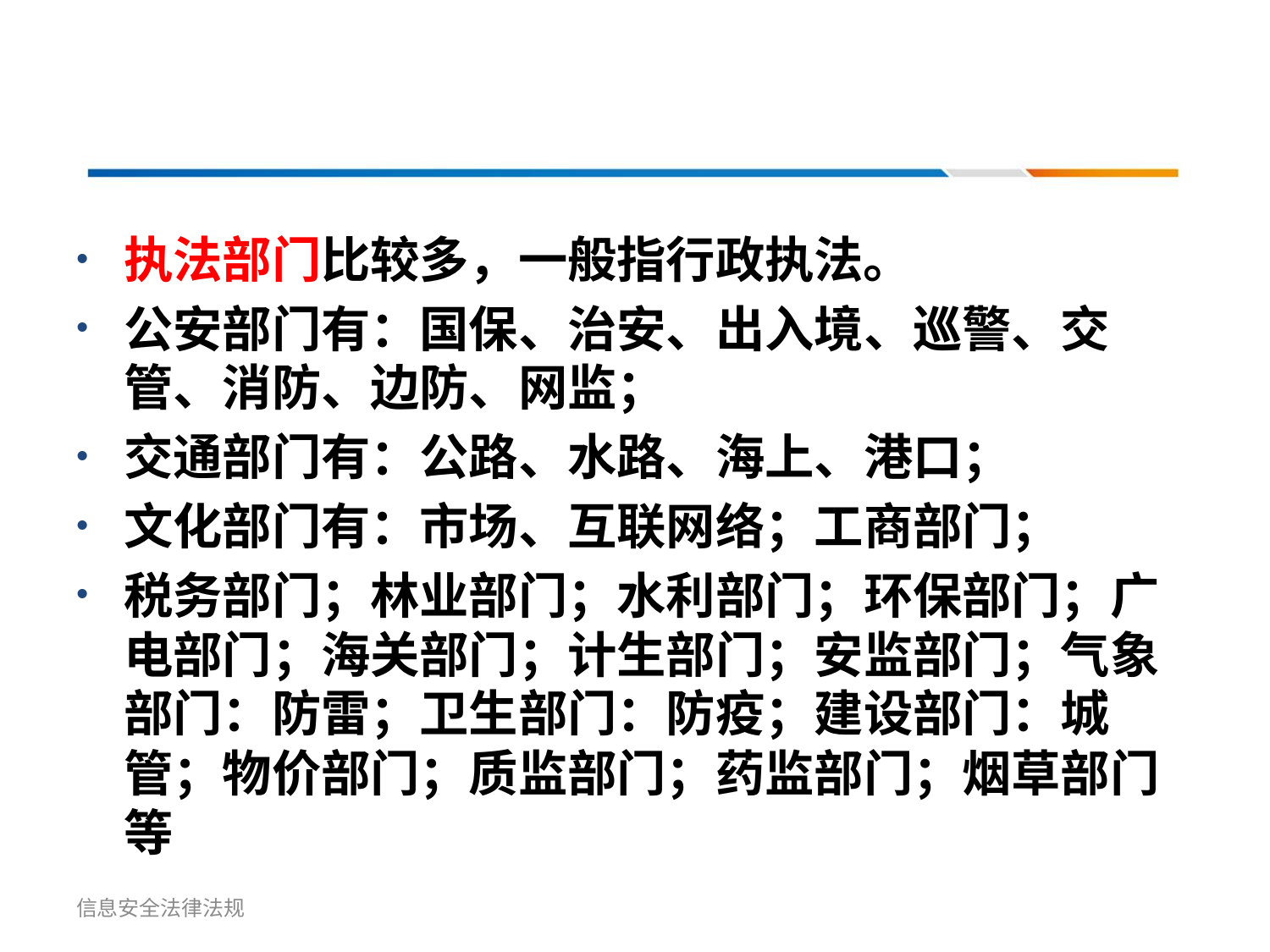

执法部门比较多，一般指行政执法。
公安部门有：国保、治安、出入境、巡警、交管、消防、边防、网监；
交通部门有：公路、水路、海上、港口；
文化部门有：市场、互联网络；工商部门；
税务部门；林业部门；水利部门；环保部门；广电部门；海关部门；计生部门；安监部门；气象部门：防雷；卫生部门：防疫；建设部门：城管；物价部门；质监部门；药监部门；烟草部门等
信息安全法律法规